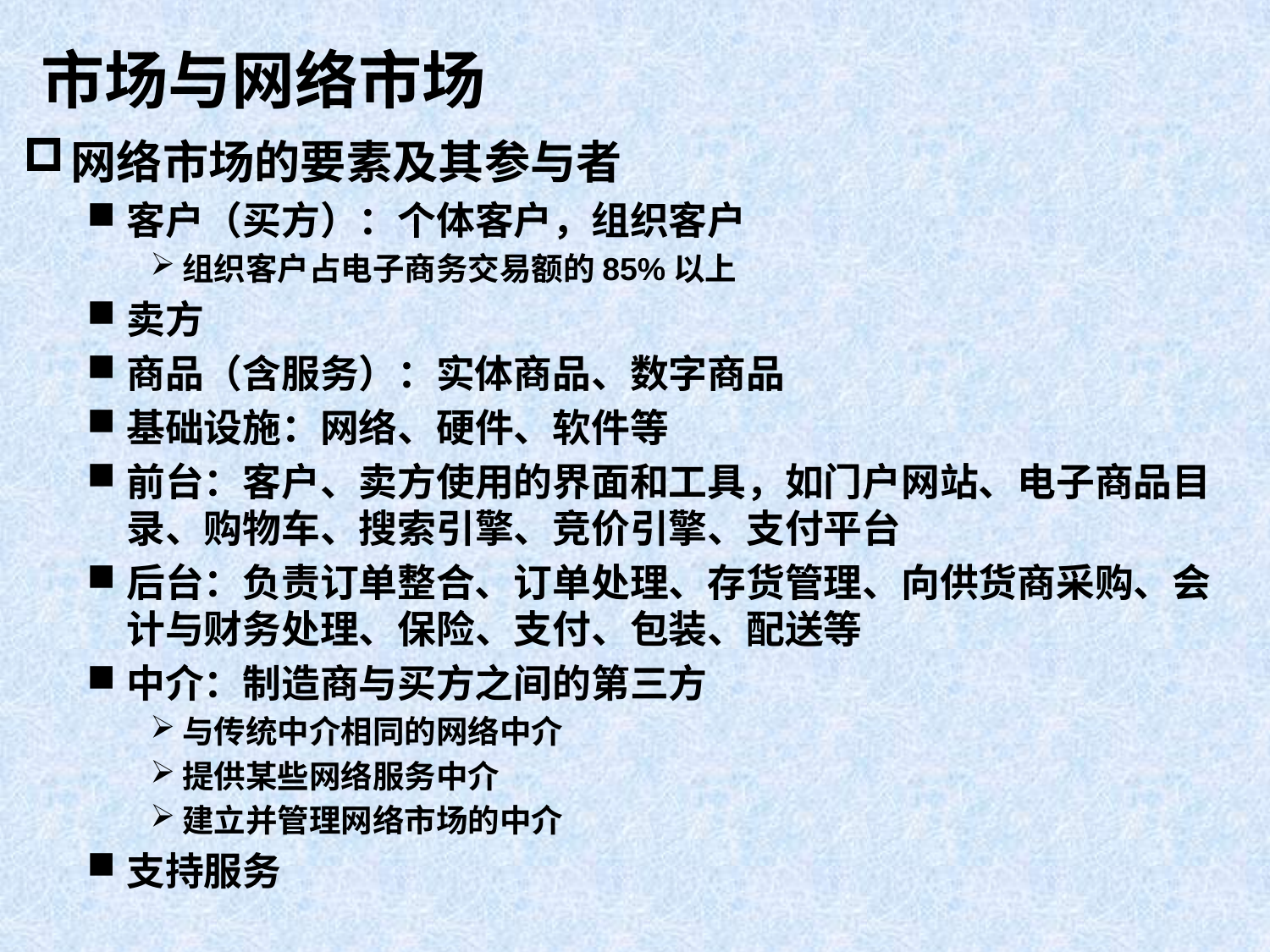

# 市场与网络市场
网络市场的要素及其参与者
客户（买方）：个体客户，组织客户
组织客户占电子商务交易额的85%以上
卖方
商品（含服务）：实体商品、数字商品
基础设施：网络、硬件、软件等
前台：客户、卖方使用的界面和工具，如门户网站、电子商品目录、购物车、搜索引擎、竞价引擎、支付平台
后台：负责订单整合、订单处理、存货管理、向供货商采购、会计与财务处理、保险、支付、包装、配送等
中介：制造商与买方之间的第三方
与传统中介相同的网络中介
提供某些网络服务中介
建立并管理网络市场的中介
支持服务